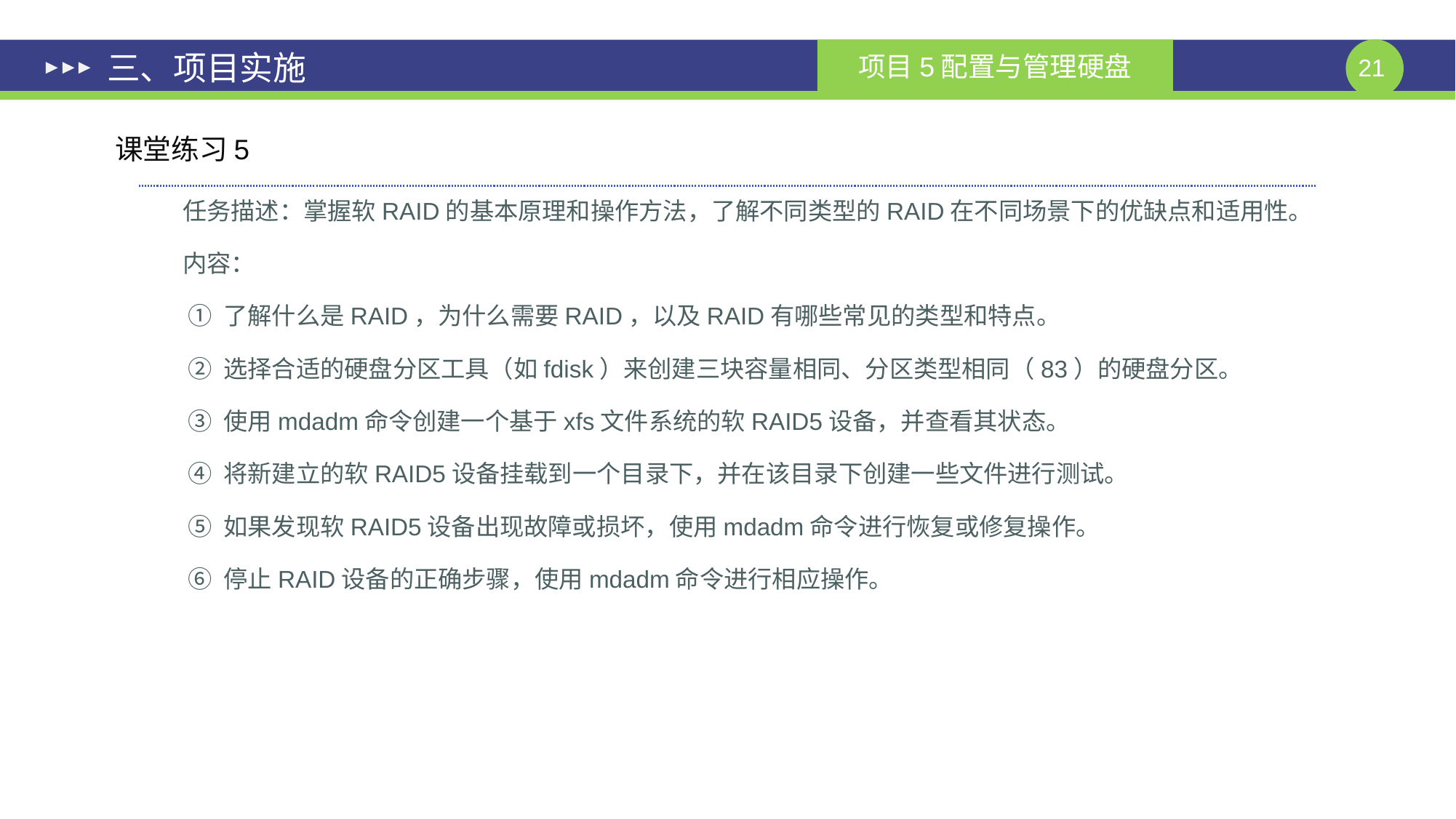

# 三、项目实施
课堂练习5
任务描述：掌握软RAID的基本原理和操作方法，了解不同类型的RAID在不同场景下的优缺点和适用性。
内容：
 ① 了解什么是RAID，为什么需要RAID，以及RAID有哪些常见的类型和特点。
 ② 选择合适的硬盘分区工具（如fdisk）来创建三块容量相同、分区类型相同（83）的硬盘分区。
 ③ 使用mdadm命令创建一个基于xfs文件系统的软RAID5设备，并查看其状态。
 ④ 将新建立的软RAID5设备挂载到一个目录下，并在该目录下创建一些文件进行测试。
 ⑤ 如果发现软RAID5设备出现故障或损坏，使用mdadm命令进行恢复或修复操作。
 ⑥ 停止RAID设备的正确步骤，使用mdadm命令进行相应操作。